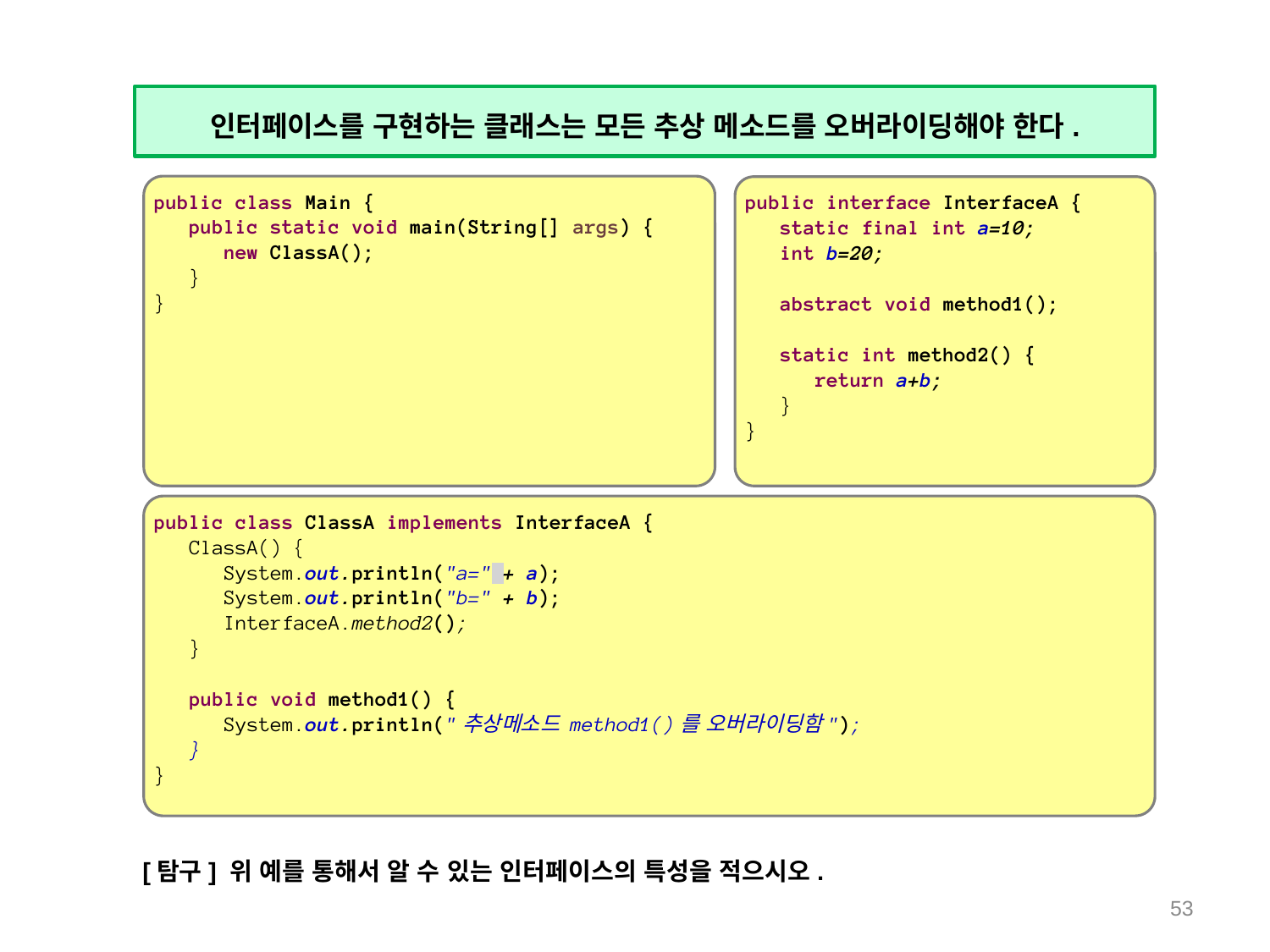

인터페이스를 구현하는 클래스는 모든 추상 메소드를 오버라이딩해야 한다.
public class Main {
   public static void main(String[] args) {
      new ClassA();
   }
}
public interface InterfaceA {
   static final int a=10;
   int b=20;

   abstract void method1();

   static int method2() {
      return a+b;
   }
}
public class ClassA implements InterfaceA {
   ClassA() {
      System.out.println("a=" + a);
      System.out.println("b=" + b);
      InterfaceA.method2();
   }

   public void method1() {
      System.out.println("추상메소드 method1()를 오버라이딩함");
   }
}
[탐구] 위 예를 통해서 알 수 있는 인터페이스의 특성을 적으시오.
53